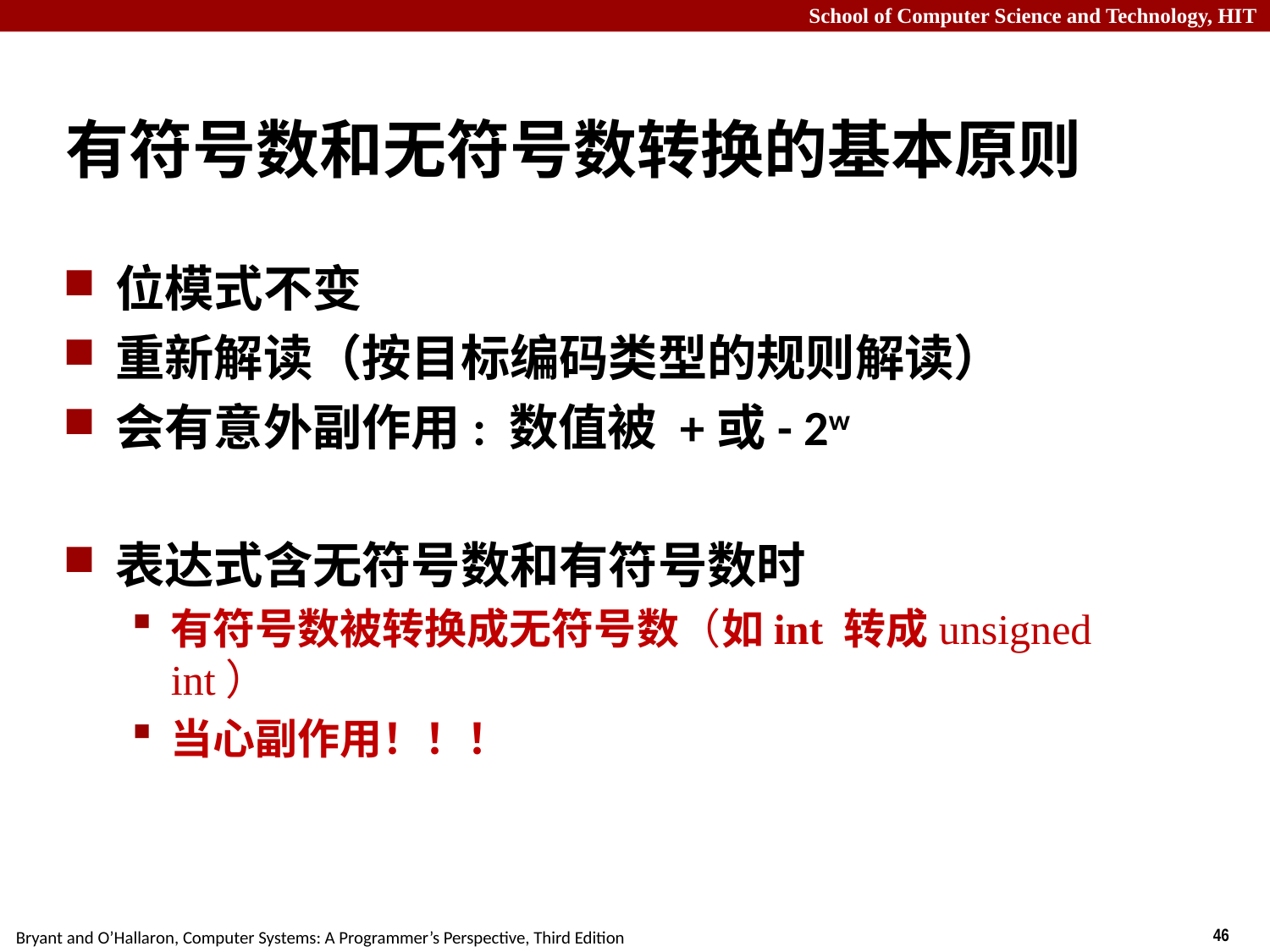

# 有符号数和无符号数转换的基本原则
位模式不变
重新解读（按目标编码类型的规则解读）
会有意外副作用: 数值被 +或- 2w

表达式含无符号数和有符号数时
有符号数被转换成无符号数（如int 转成unsigned int）
当心副作用！！！